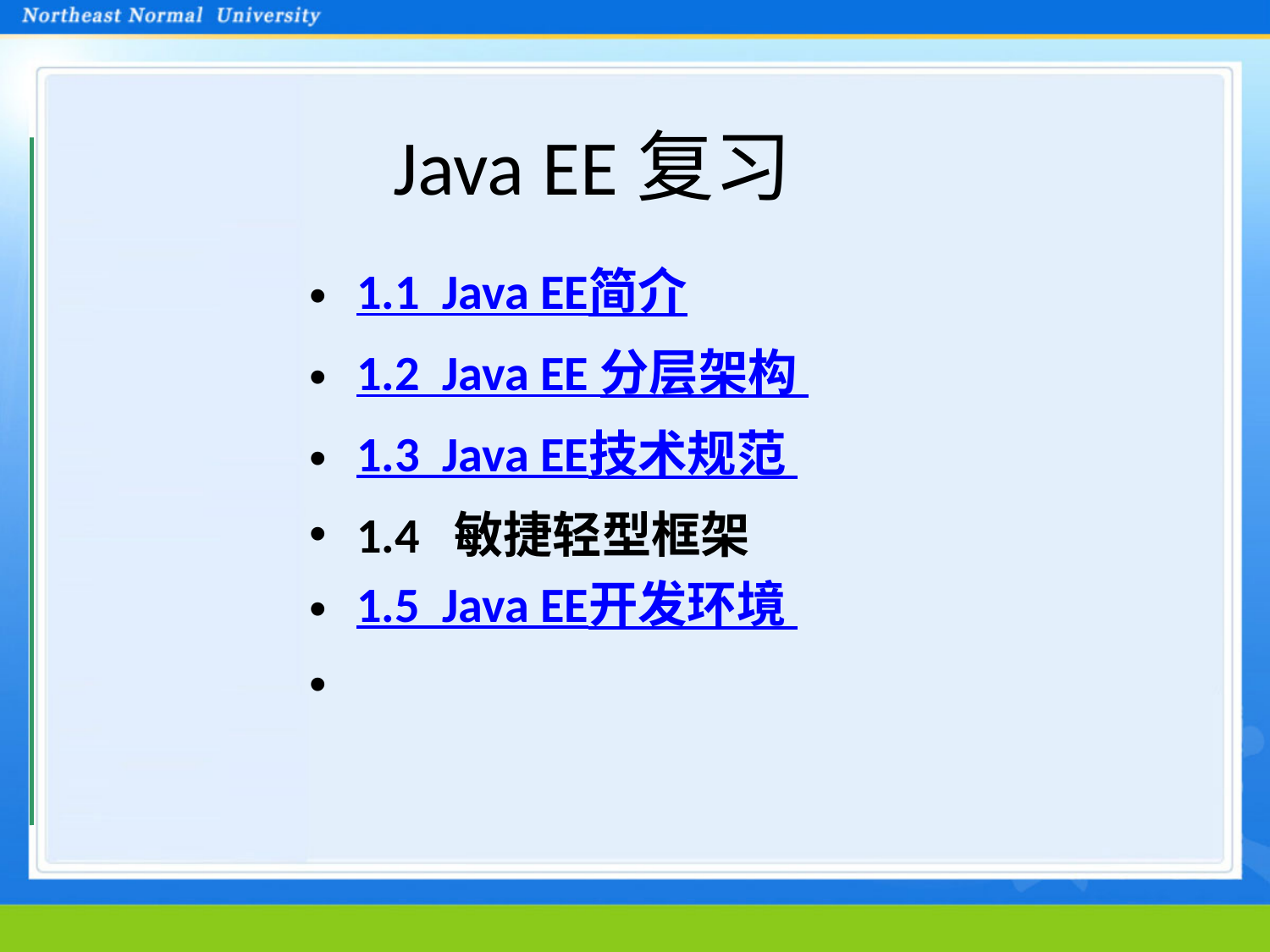

# Java EE复习
1.1  Java EE简介
1.2  Java EE 分层架构
1.3  Java EE技术规范
1.4  敏捷轻型框架
1.5  Java EE开发环境